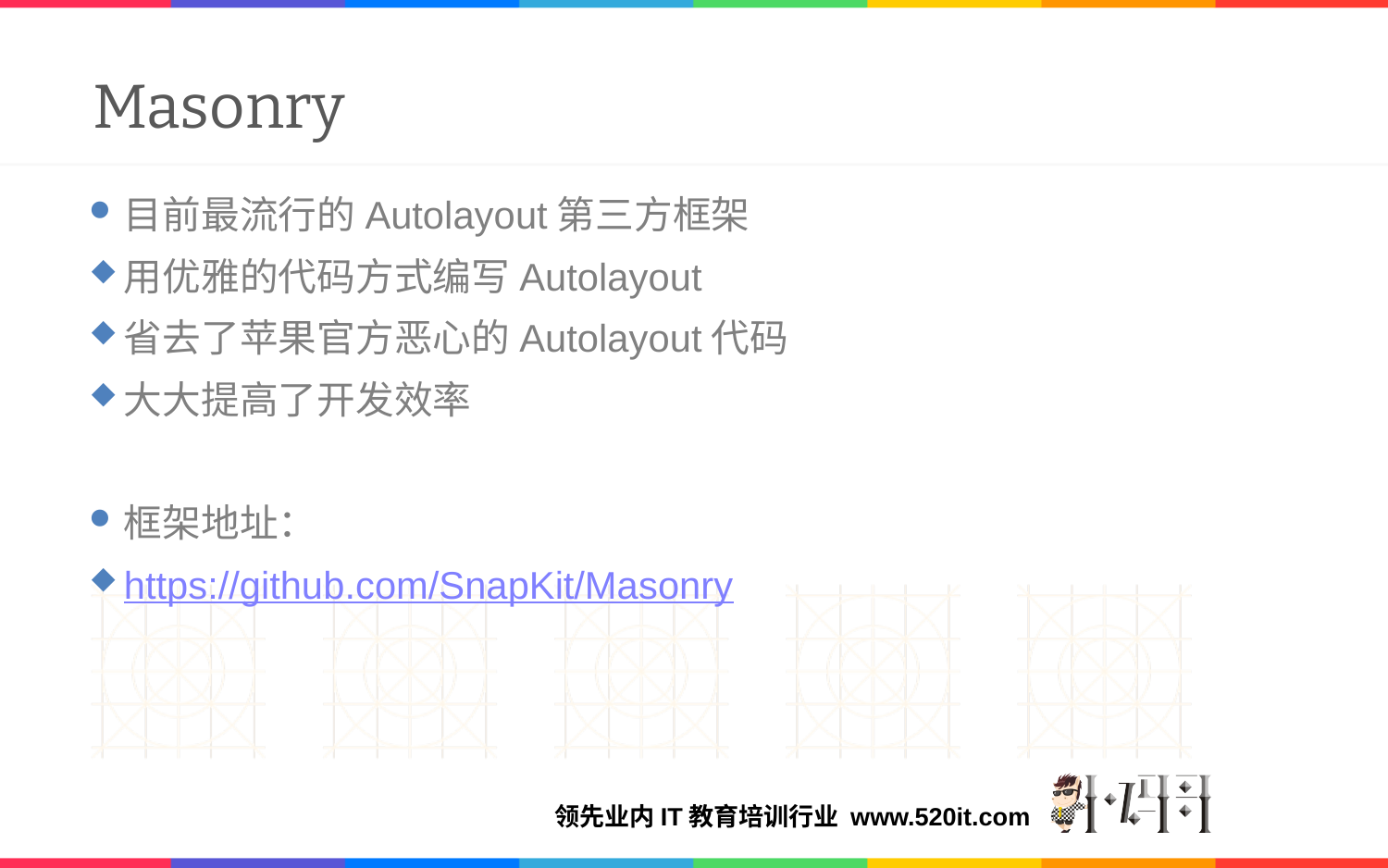

# Masonry
目前最流行的Autolayout第三方框架
用优雅的代码方式编写Autolayout
省去了苹果官方恶心的Autolayout代码
大大提高了开发效率

框架地址：
https://github.com/SnapKit/Masonry